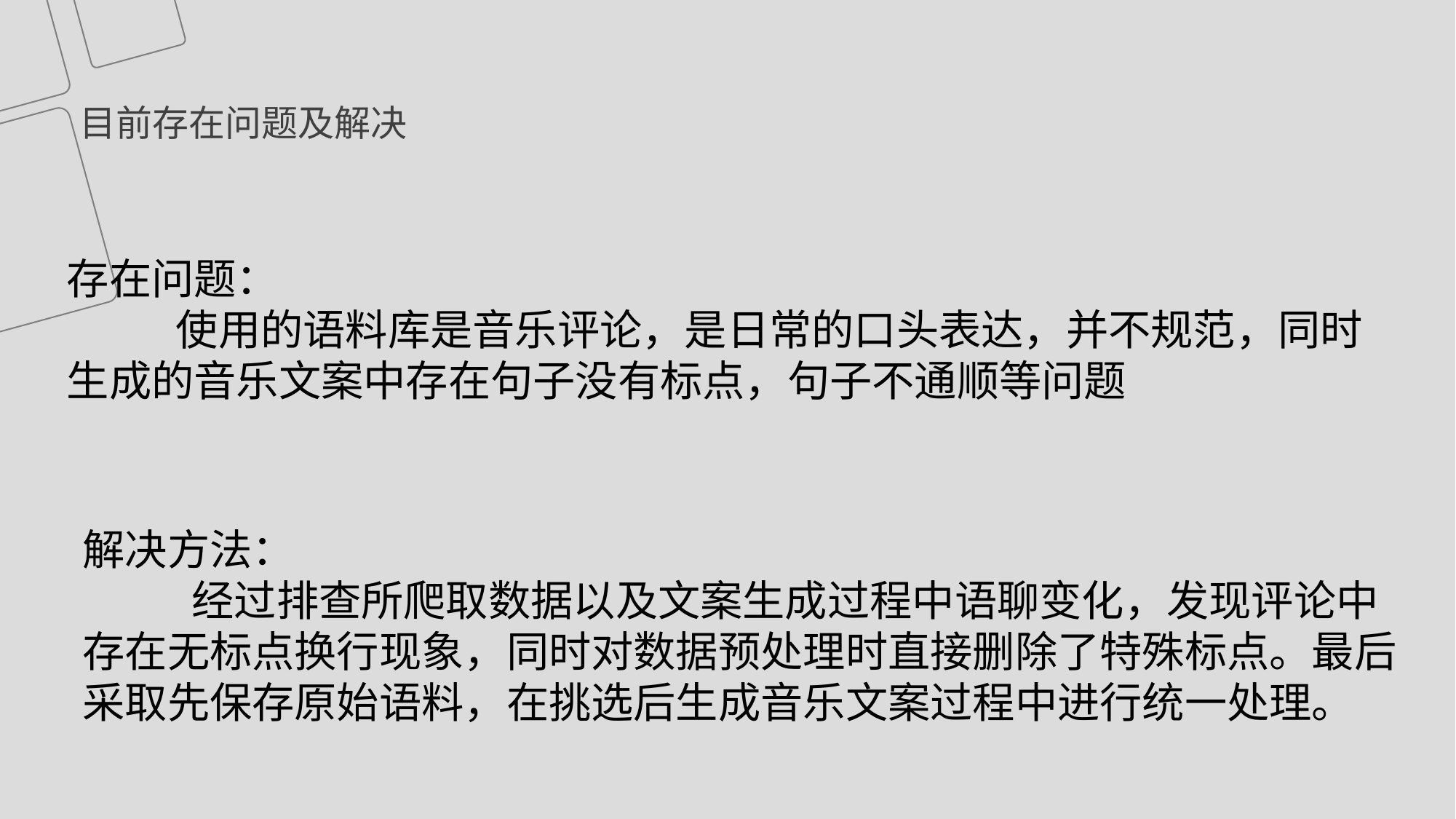

目前存在问题及解决
存在问题：
	使用的语料库是音乐评论，是日常的口头表达，并不规范，同时生成的音乐文案中存在句子没有标点，句子不通顺等问题
解决方法：
	经过排查所爬取数据以及文案生成过程中语聊变化，发现评论中存在无标点换行现象，同时对数据预处理时直接删除了特殊标点。最后采取先保存原始语料，在挑选后生成音乐文案过程中进行统一处理。